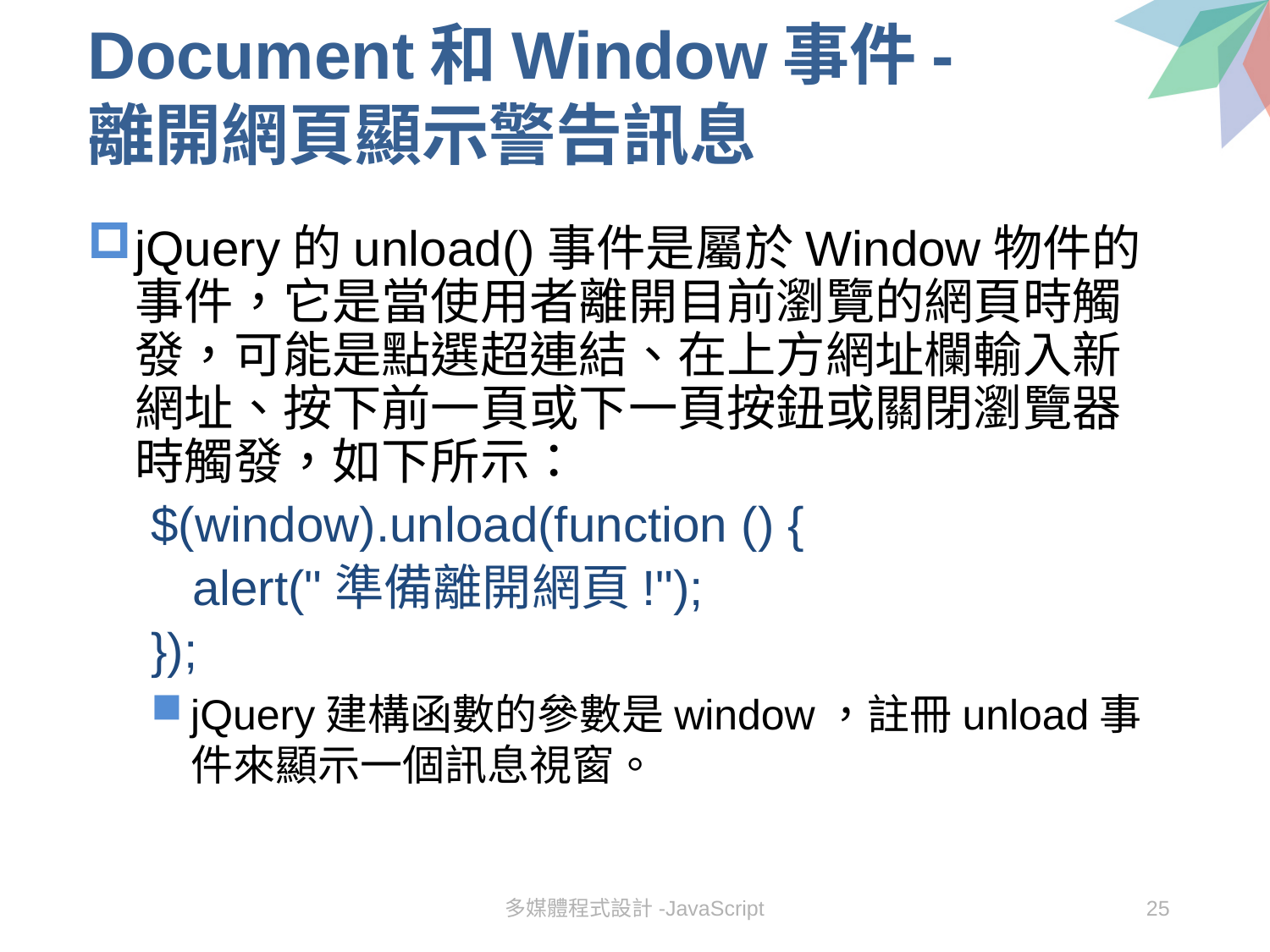

# Document和Window事件- 離開網頁顯示警告訊息
jQuery的unload()事件是屬於Window物件的事件，它是當使用者離開目前瀏覽的網頁時觸發，可能是點選超連結、在上方網址欄輸入新網址、按下前一頁或下一頁按鈕或關閉瀏覽器時觸發，如下所示：
$(window).unload(function () {
   alert("準備離開網頁!");
});
jQuery建構函數的參數是window，註冊unload事件來顯示一個訊息視窗。
多媒體程式設計-JavaScript
25